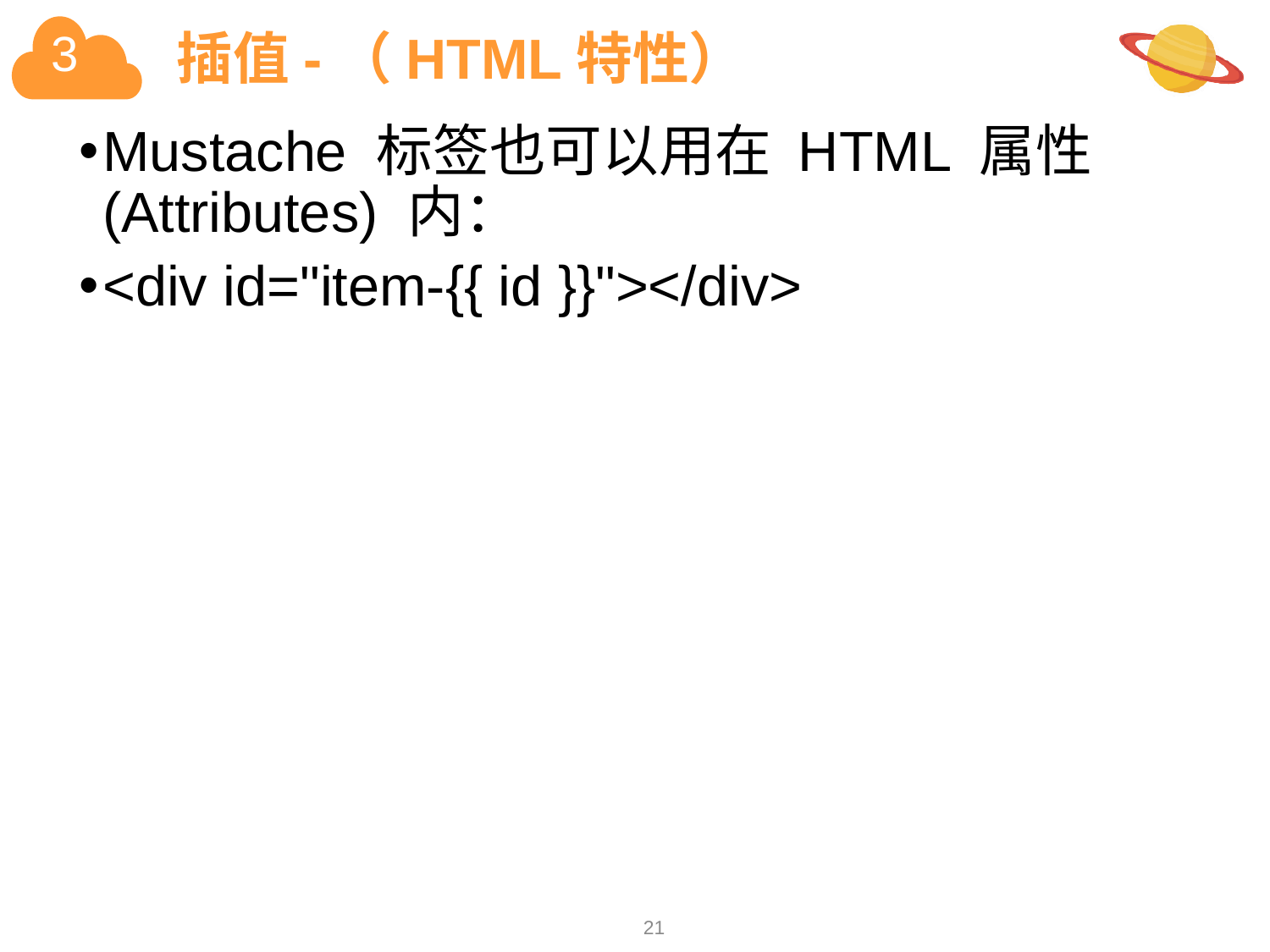

# 插值-（HTML特性）
Mustache 标签也可以用在 HTML 属性 (Attributes) 内：
<div id="item-{{ id }}"></div>
21